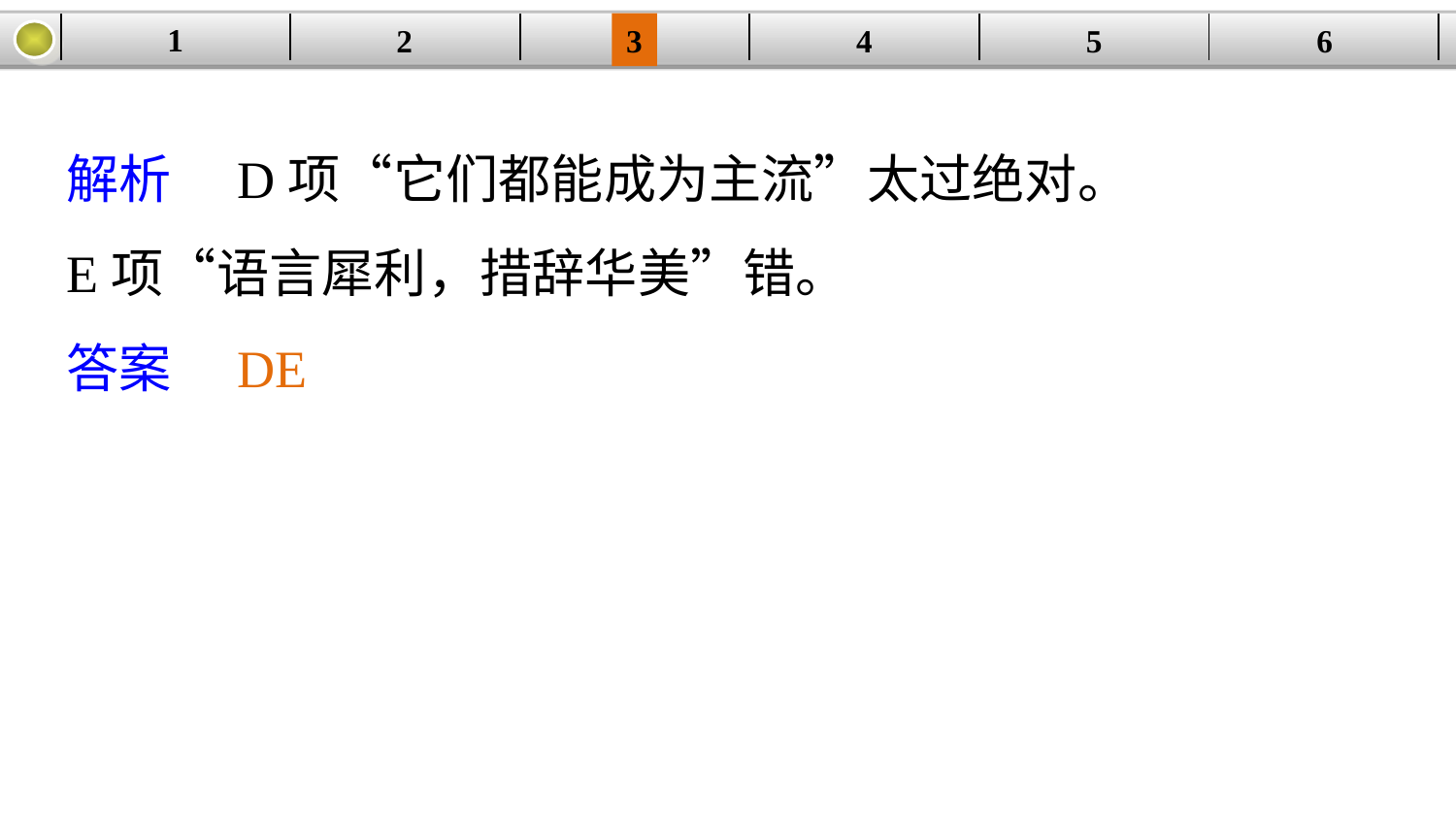

1
2
3
4
|  |  |  |  |  |  |
| --- | --- | --- | --- | --- | --- |
5
6

解析　D项“它们都能成为主流”太过绝对。
E项“语言犀利，措辞华美”错。
答案　DE